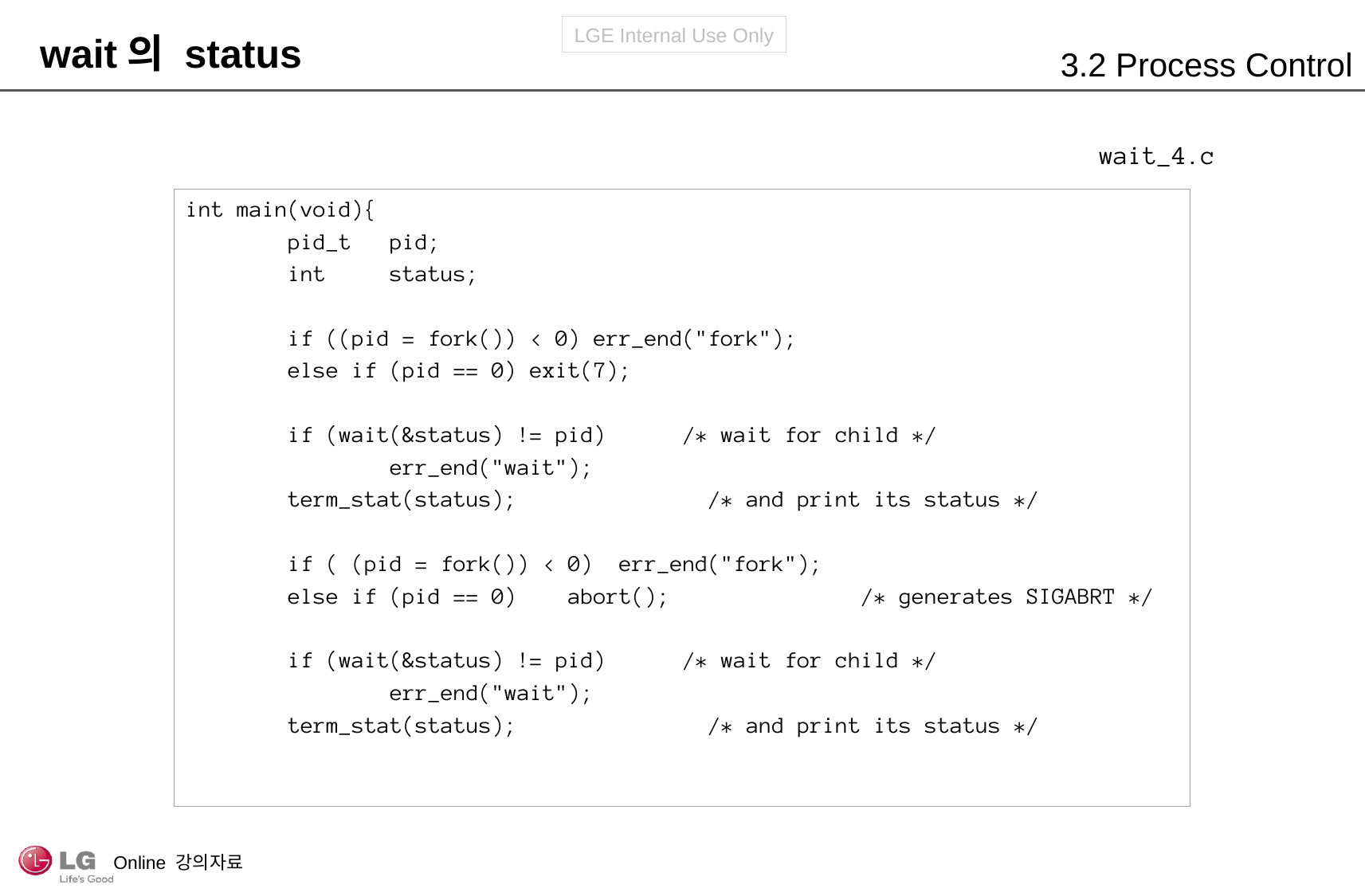

wait의 status
3.2 Process Control

wait_4.c
int main(void){
        pid_t   pid;
        int     status;

        if ((pid = fork()) < 0) err_end("fork");
        else if (pid == 0) exit(7);

        if (wait(&status) != pid)      /* wait for child */
                err_end("wait");
        term_stat(status);               /* and print its status */

        if ( (pid = fork()) < 0)  err_end("fork");
        else if (pid == 0)    abort();               /* generates SIGABRT */

        if (wait(&status) != pid)      /* wait for child */
                err_end("wait");
        term_stat(status);               /* and print its status */